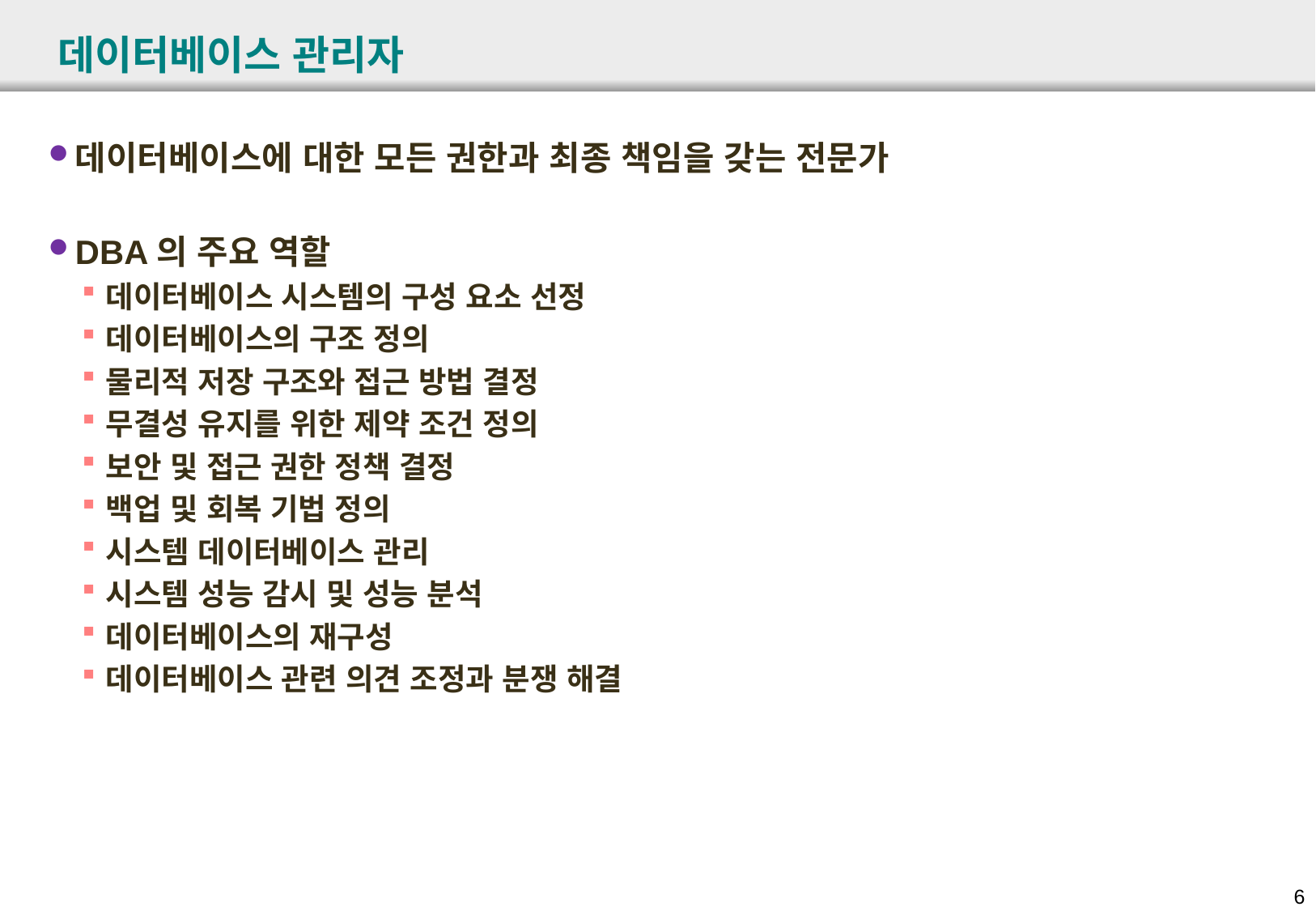

# 데이터베이스 관리자
데이터베이스에 대한 모든 권한과 최종 책임을 갖는 전문가

DBA의 주요 역할
데이터베이스 시스템의 구성 요소 선정
데이터베이스의 구조 정의
물리적 저장 구조와 접근 방법 결정
무결성 유지를 위한 제약 조건 정의
보안 및 접근 권한 정책 결정
백업 및 회복 기법 정의
시스템 데이터베이스 관리
시스템 성능 감시 및 성능 분석
데이터베이스의 재구성
데이터베이스 관련 의견 조정과 분쟁 해결